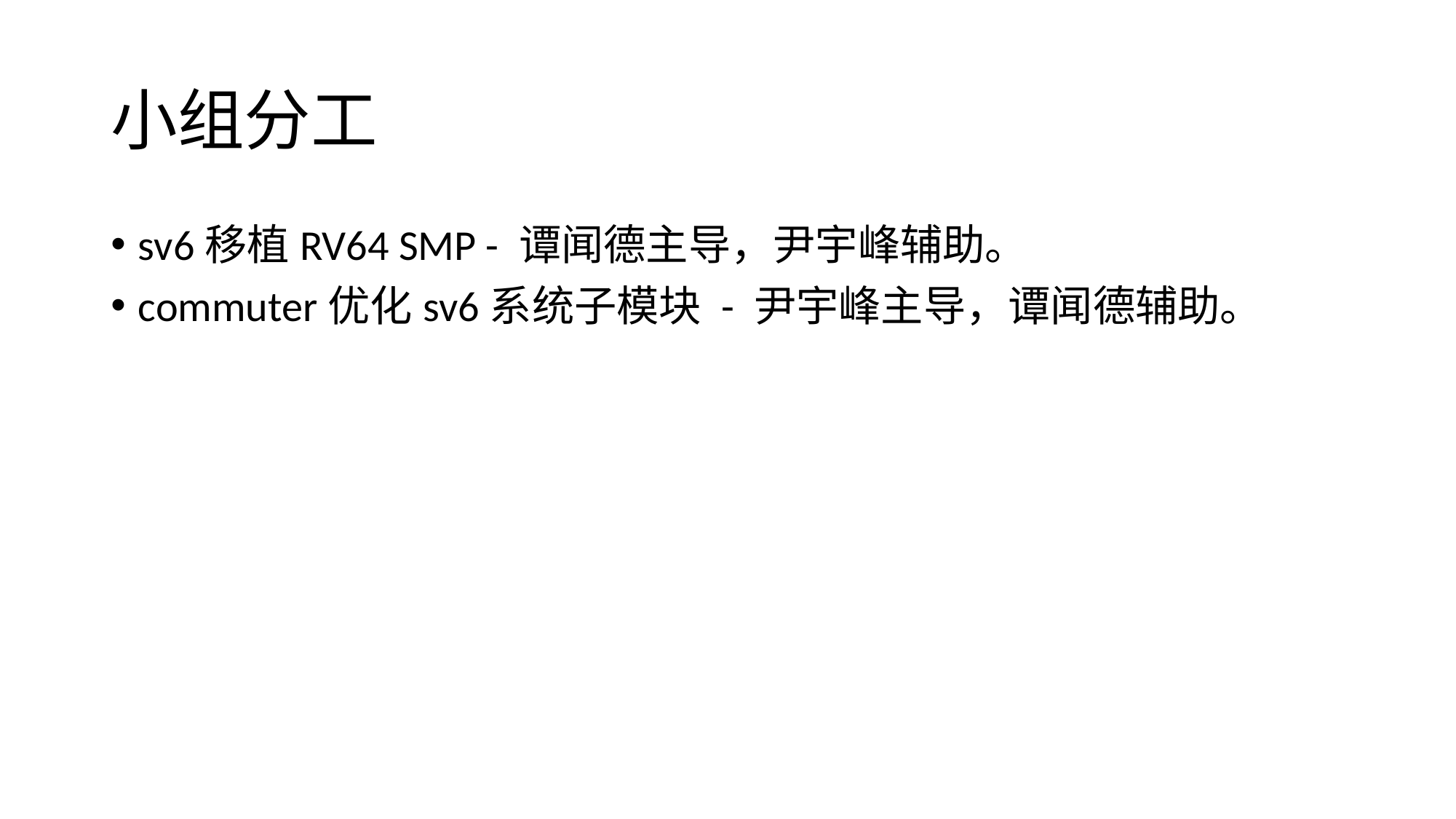

# 小组分工
sv6移植RV64 SMP - 谭闻德主导，尹宇峰辅助。
commuter优化sv6系统子模块 - 尹宇峰主导，谭闻德辅助。